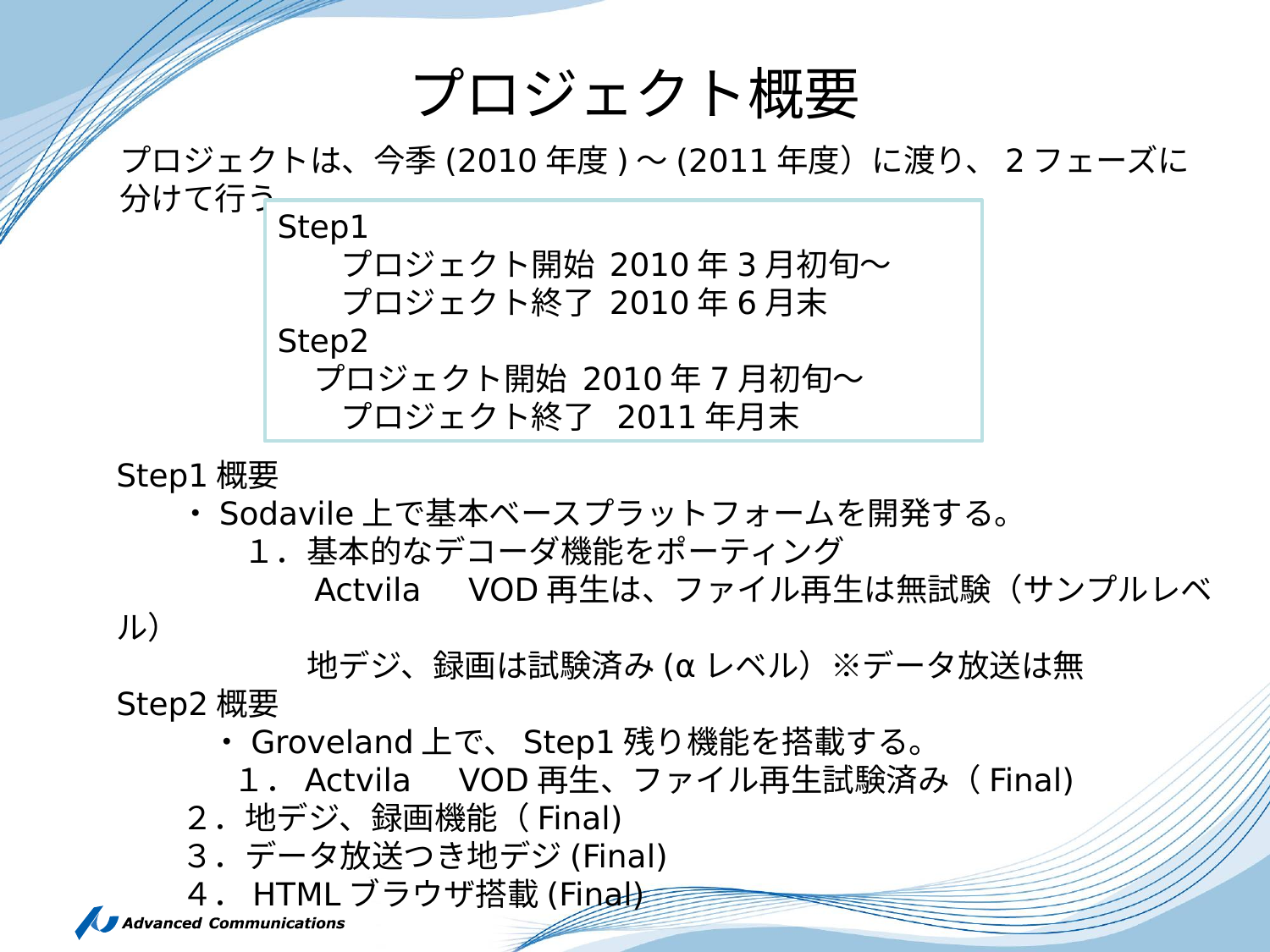

# プロジェクト概要
プロジェクトは、今季(2010年度)～(2011年度）に渡り、2フェーズに分けて行う。
Step1
　　プロジェクト開始 2010年3月初旬～
　　プロジェクト終了 2010年6月末
Step2
    プロジェクト開始 2010年7月初旬～
　　プロジェクト終了  2011年月末
Step1概要
　　・Sodavile上で基本ベースプラットフォームを開発する。
　　　　１．基本的なデコーダ機能をポーティング
　　　　　　Actvila　VOD再生は、ファイル再生は無試験（サンプルレベル）
　　　　　　地デジ、録画は試験済み(αレベル）※データ放送は無
Step2概要
　　　・Groveland上で、Step1残り機能を搭載する。
  　　　１．Actvila　VOD再生、ファイル再生試験済み（Final)
        ２．地デジ、録画機能（Final)
        ３．データ放送つき地デジ(Final)
        ４．HTMLブラウザ搭載(Final)